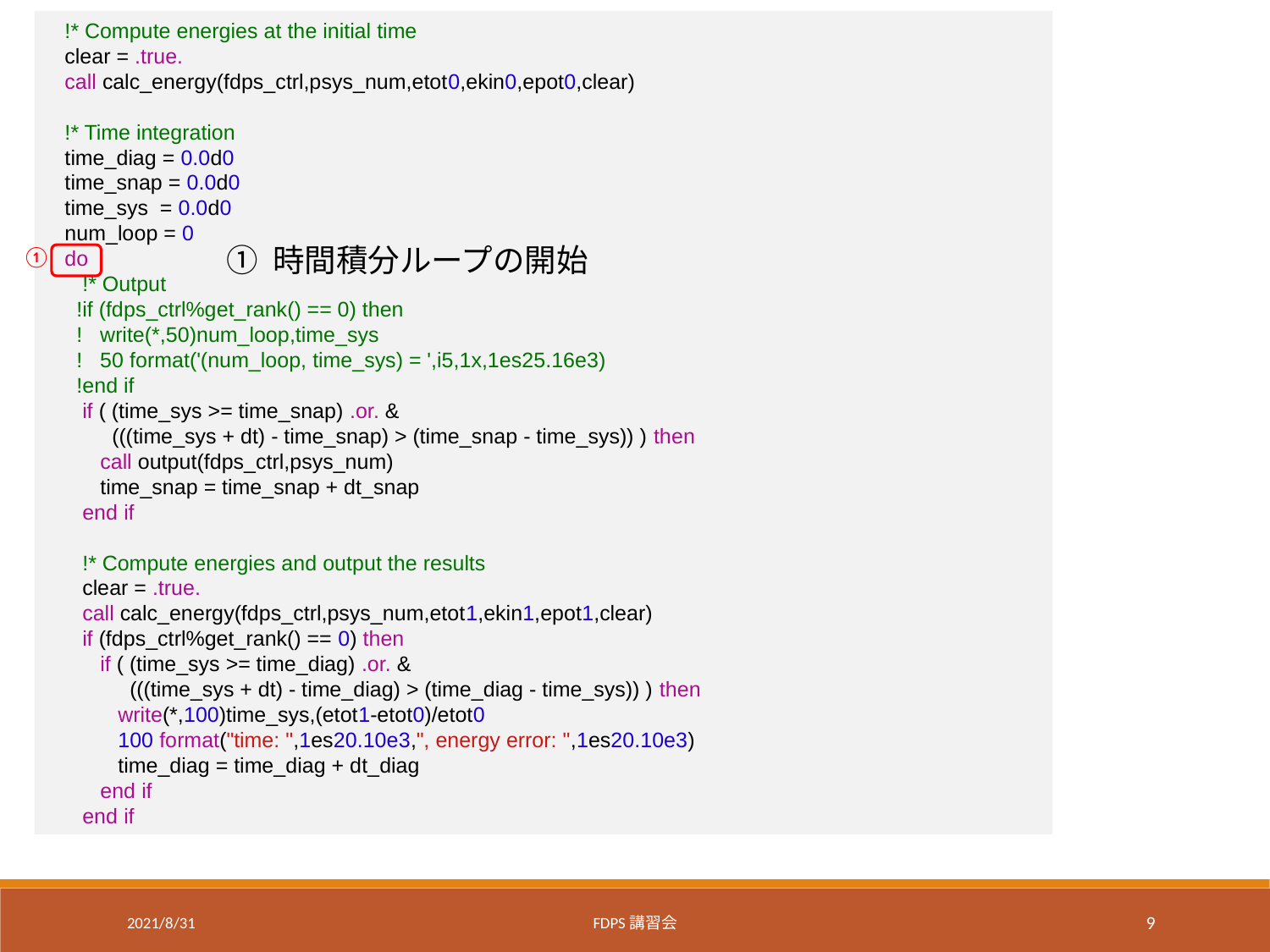

!* Compute energies at the initial time
   clear = .true.
   call calc_energy(fdps_ctrl,psys_num,etot0,ekin0,epot0,clear)

   !* Time integration
   time_diag = 0.0d0
   time_snap = 0.0d0
   time_sys  = 0.0d0
   num_loop = 0
   do
      !* Output
     !if (fdps_ctrl%get_rank() == 0) then
     !   write(*,50)num_loop,time_sys
     !   50 format('(num_loop, time_sys) = ',i5,1x,1es25.16e3)
     !end if
      if ( (time_sys >= time_snap) .or. &
           (((time_sys + dt) - time_snap) > (time_snap - time_sys)) ) then
         call output(fdps_ctrl,psys_num)
         time_snap = time_snap + dt_snap
      end if

      !* Compute energies and output the results
      clear = .true.
      call calc_energy(fdps_ctrl,psys_num,etot1,ekin1,epot1,clear)
      if (fdps_ctrl%get_rank() == 0) then
         if ( (time_sys >= time_diag) .or. &
              (((time_sys + dt) - time_diag) > (time_diag - time_sys)) ) then
            write(*,100)time_sys,(etot1-etot0)/etot0
            100 format("time: ",1es20.10e3,", energy error: ",1es20.10e3)
            time_diag = time_diag + dt_diag
         end if
      end if
① 時間積分ループの開始
①

2021/8/31
FDPS講習会
9